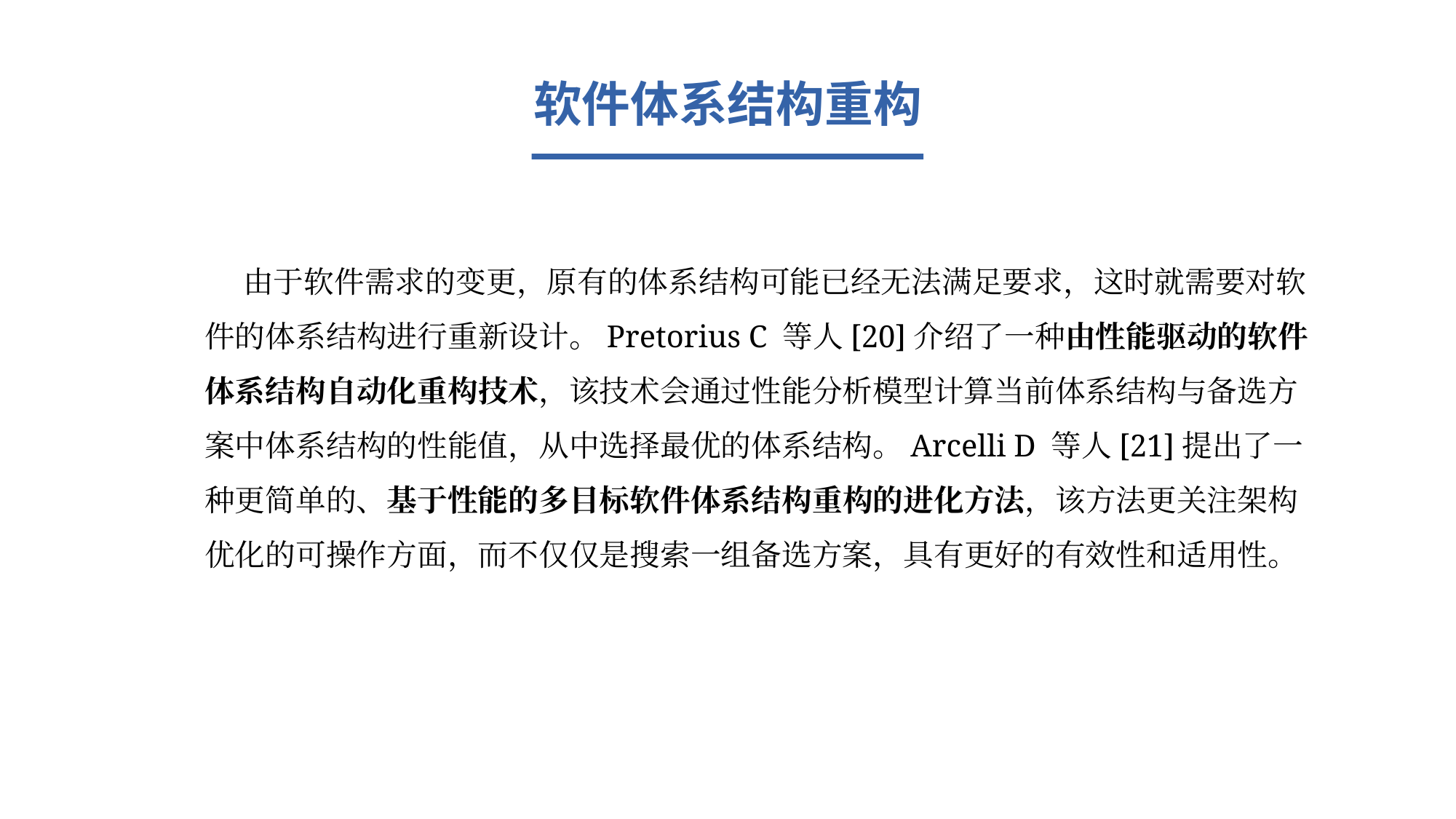

软件体系结构重构

    由于软件需求的变更，原有的体系结构可能已经无法满足要求，这时就需要对软件的体系结构进行重新设计。Pretorius C 等人[20]介绍了一种由性能驱动的软件体系结构自动化重构技术，该技术会通过性能分析模型计算当前体系结构与备选方案中体系结构的性能值，从中选择最优的体系结构。Arcelli D 等人[21]提出了一种更简单的、基于性能的多目标软件体系结构重构的进化方法，该方法更关注架构优化的可操作方面，而不仅仅是搜索一组备选方案，具有更好的有效性和适用性。